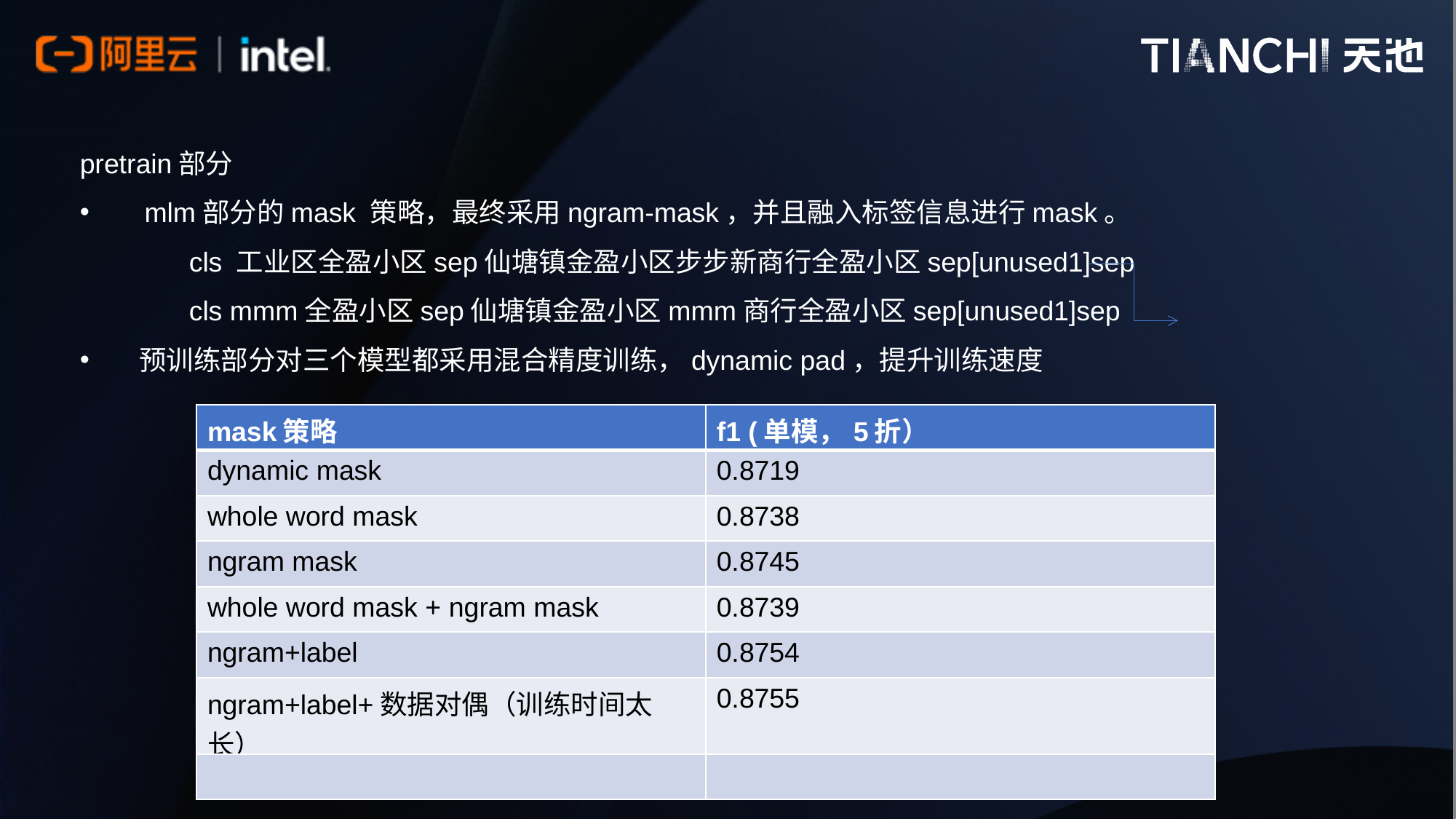

pretrain部分
    mlm部分的mask 策略，最终采用ngram-mask，并且融入标签信息进行mask。
	cls 工业区全盈小区sep仙塘镇金盈小区步步新商行全盈小区sep[unused1]sep
	cls mmm全盈小区sep仙塘镇金盈小区mmm商行全盈小区sep[unused1]sep
   预训练部分对三个模型都采用混合精度训练，dynamic pad，提升训练速度

| mask策略 | f1 (单模，5折） |
| --- | --- |
| dynamic mask | 0.8719 |
| whole word mask | 0.8738 |
| ngram mask | 0.8745 |
| whole word mask + ngram mask | 0.8739 |
| ngram+label | 0.8754 |
| ngram+label+数据对偶（训练时间太长） | 0.8755 |
|  |  |